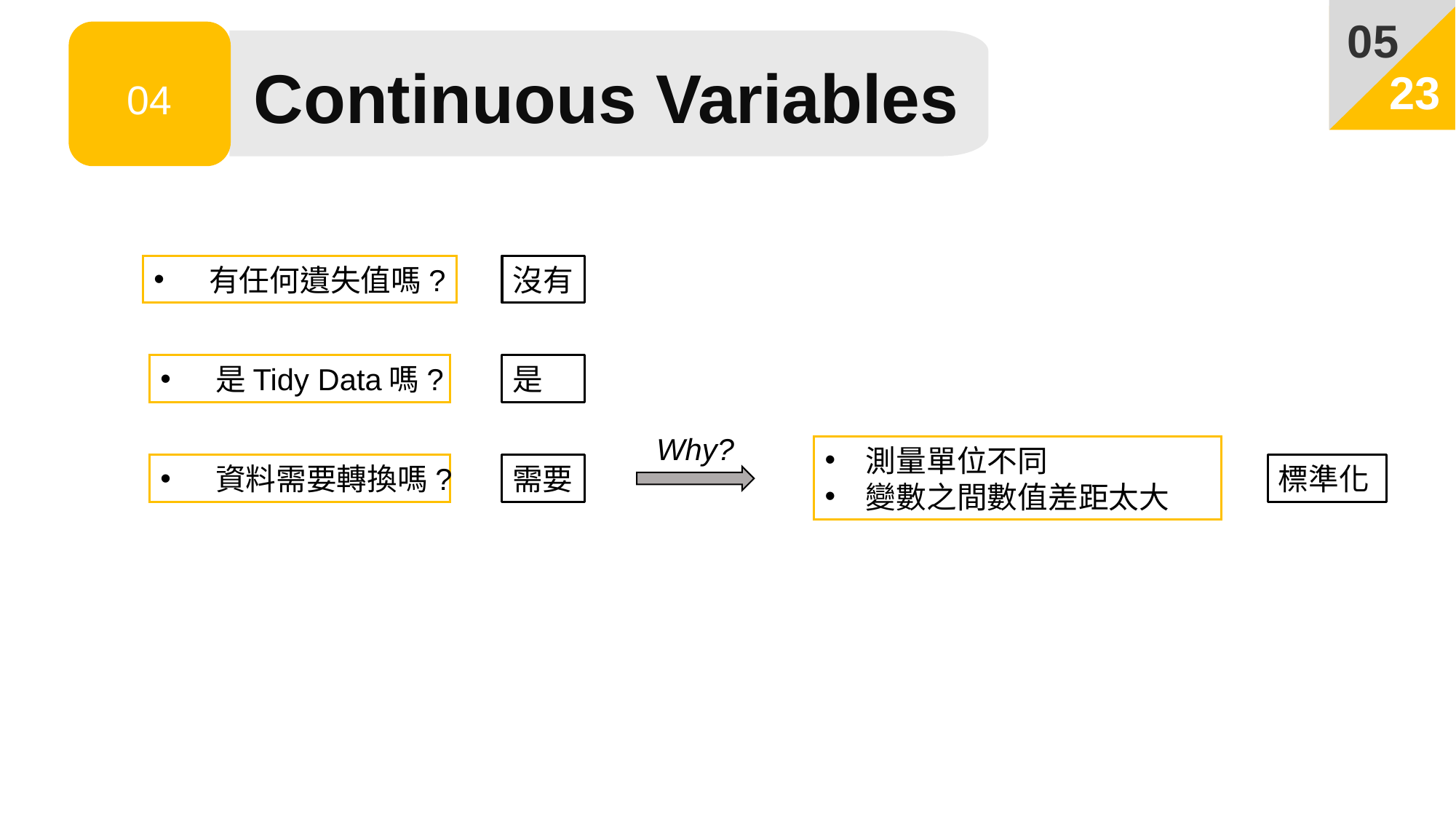

05
04

Continuous Variables
23
 有任何遺失值嗎?
沒有
 是Tidy Data嗎?
是
Why?
測量單位不同
變數之間數值差距太大
 資料需要轉換嗎?
需要
標準化